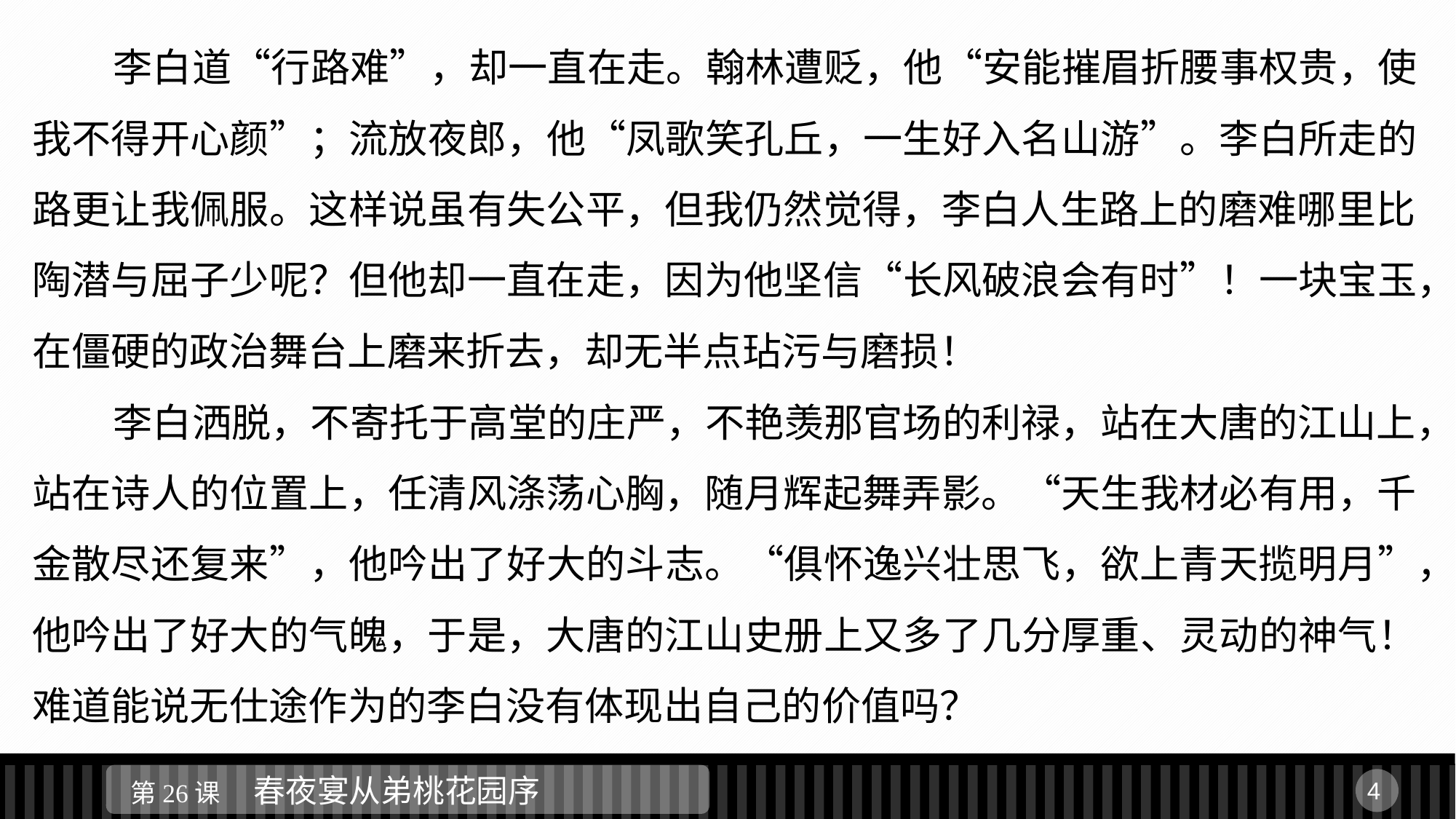

李白道“行路难”，却一直在走。翰林遭贬，他“安能摧眉折腰事权贵，使我不得开心颜”；流放夜郎，他“凤歌笑孔丘，一生好入名山游”。李白所走的路更让我佩服。这样说虽有失公平，但我仍然觉得，李白人生路上的磨难哪里比陶潜与屈子少呢？但他却一直在走，因为他坚信“长风破浪会有时”！一块宝玉，在僵硬的政治舞台上磨来折去，却无半点玷污与磨损！
        李白洒脱，不寄托于高堂的庄严，不艳羡那官场的利禄，站在大唐的江山上，站在诗人的位置上，任清风涤荡心胸，随月辉起舞弄影。“天生我材必有用，千金散尽还复来”，他吟出了好大的斗志。“俱怀逸兴壮思飞，欲上青天揽明月”，他吟出了好大的气魄，于是，大唐的江山史册上又多了几分厚重、灵动的神气！难道能说无仕途作为的李白没有体现出自己的价值吗？